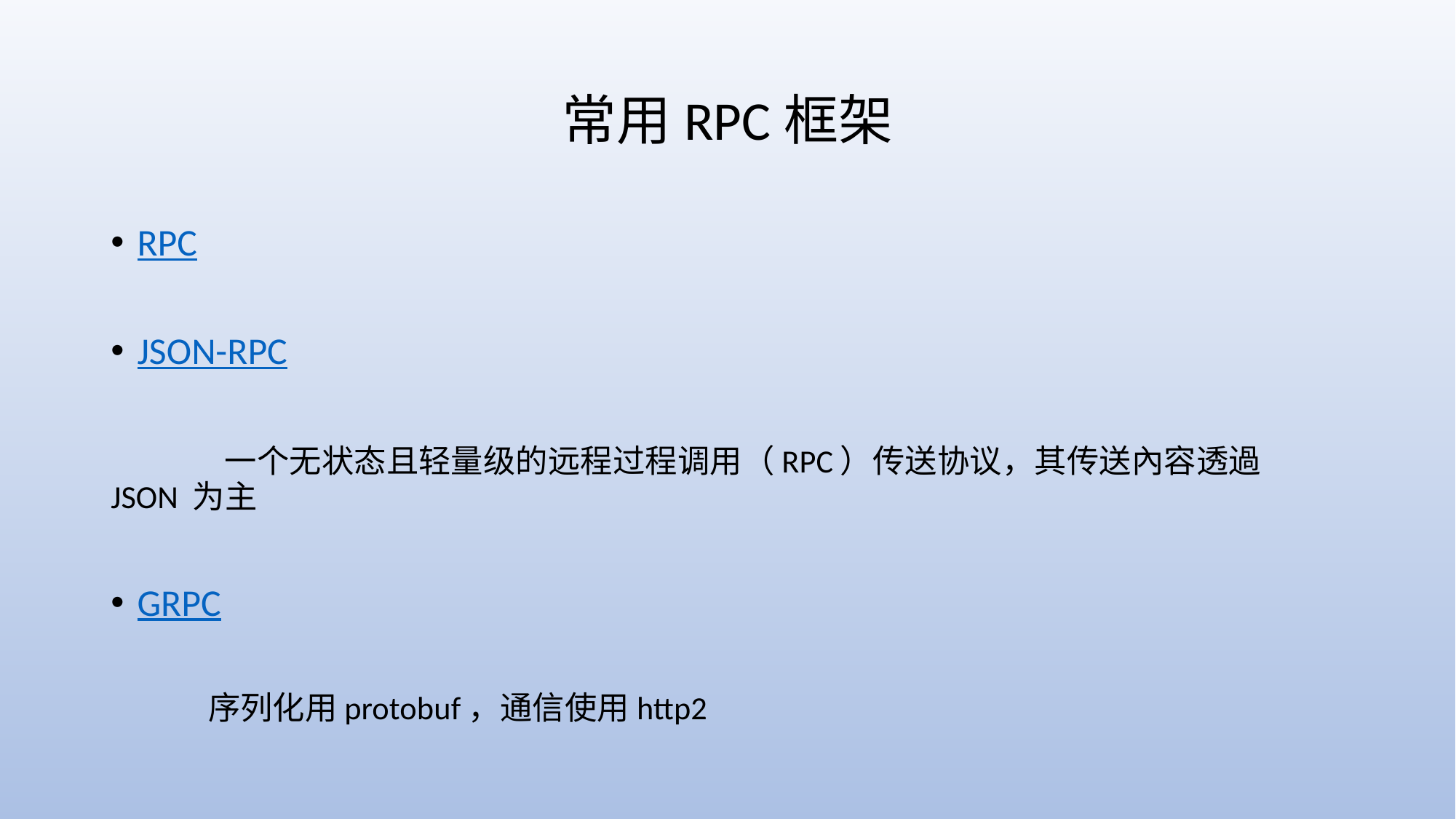

# 常用RPC框架
RPC

JSON-RPC

  	 一个无状态且轻量级的远程过程调用（RPC）传送协议，其传送內容透過JSON 为主

GRPC

	序列化用protobuf，通信使用http2